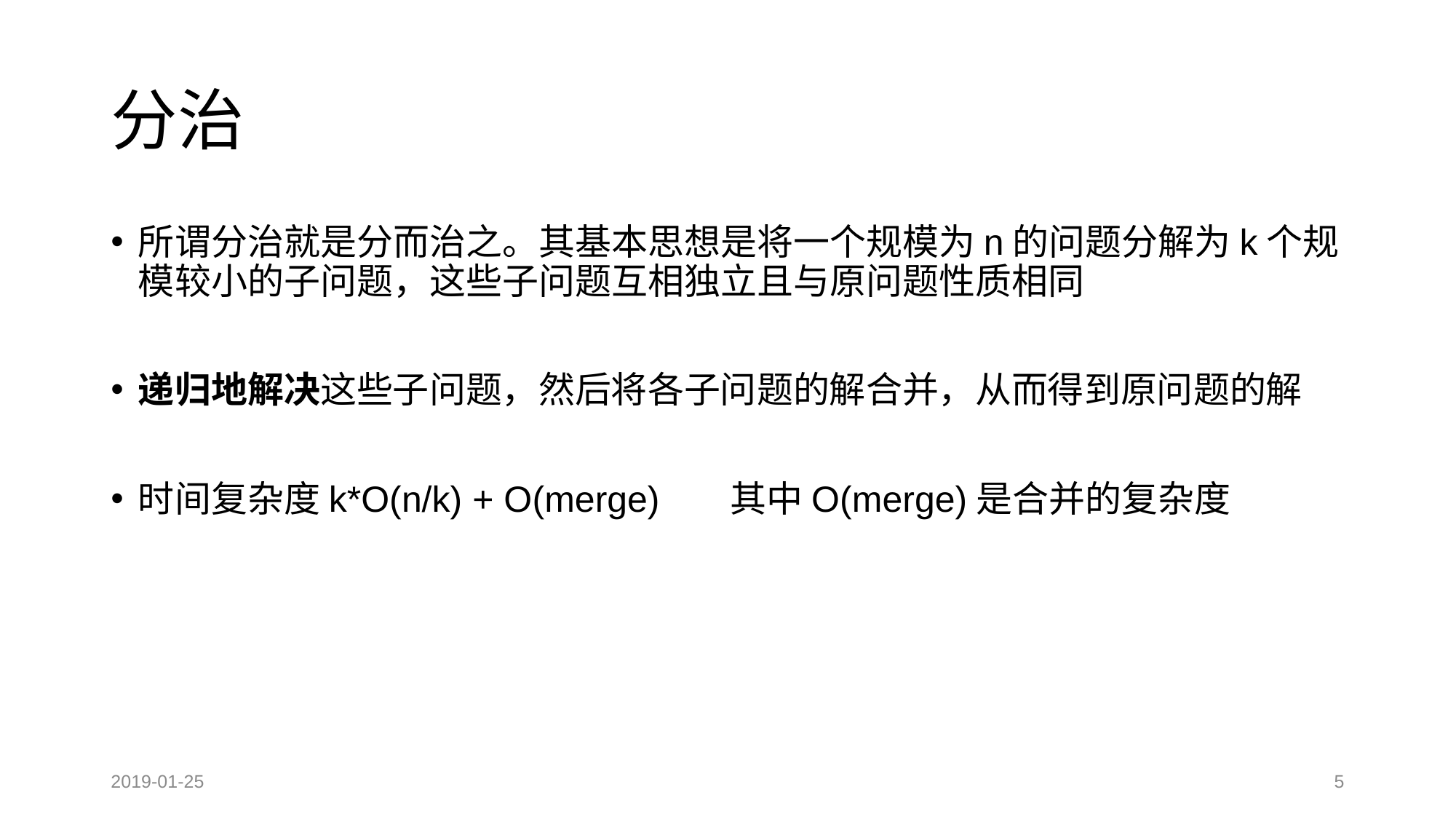

# 分治
所谓分治就是分而治之。其基本思想是将一个规模为n的问题分解为k个规模较小的子问题，这些子问题互相独立且与原问题性质相同

递归地解决这些子问题，然后将各子问题的解合并，从而得到原问题的解

时间复杂度k*O(n/k) + O(merge)      其中O(merge)是合并的复杂度

2019-01-25
5